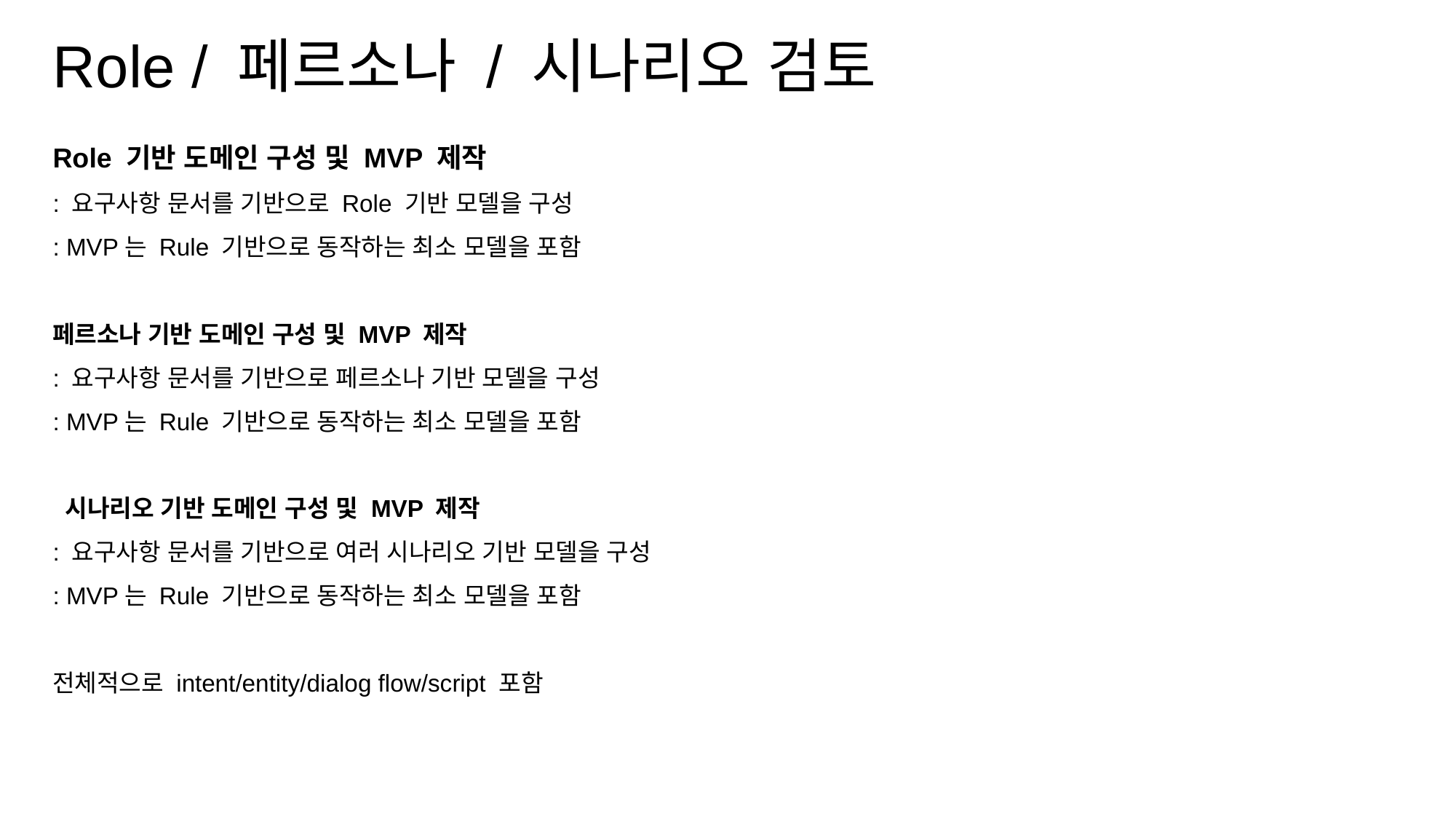

# Role / 페르소나 / 시나리오 검토
Role 기반 도메인 구성 및 MVP 제작
: 요구사항 문서를 기반으로 Role 기반 모델을 구성
: MVP는 Rule 기반으로 동작하는 최소 모델을 포함

페르소나 기반 도메인 구성 및 MVP 제작
: 요구사항 문서를 기반으로 페르소나 기반 모델을 구성
: MVP는 Rule 기반으로 동작하는 최소 모델을 포함

 시나리오 기반 도메인 구성 및 MVP 제작
: 요구사항 문서를 기반으로 여러 시나리오 기반 모델을 구성
: MVP는 Rule 기반으로 동작하는 최소 모델을 포함

전체적으로 intent/entity/dialog flow/script 포함